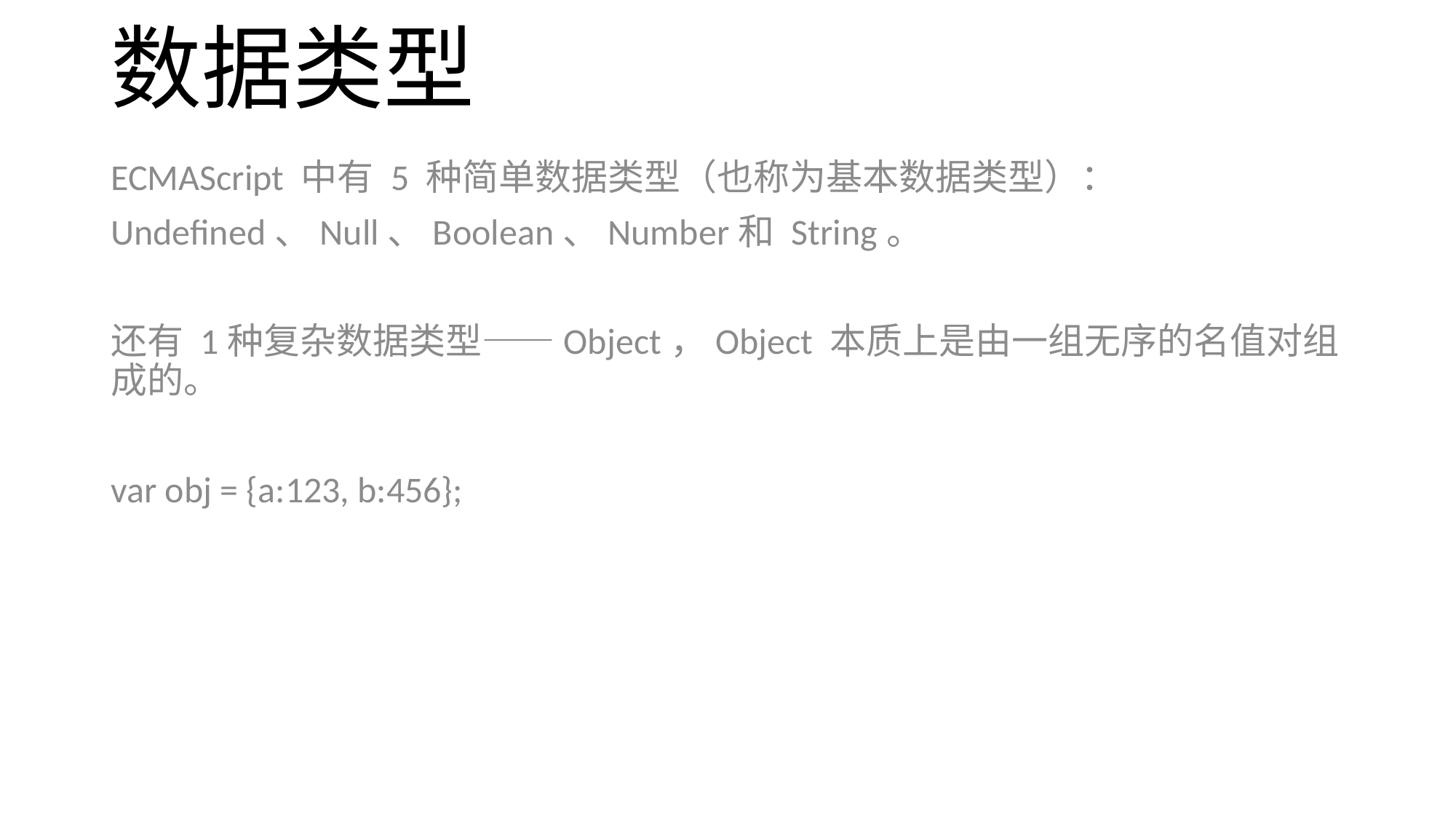

# 数据类型
ECMAScript 中有 5 种简单数据类型（也称为基本数据类型）：
Undefined、Null、Boolean、Number和 String。

还有 1种复杂数据类型——Object，Object 本质上是由一组无序的名值对组成的。

var obj = {a:123, b:456};